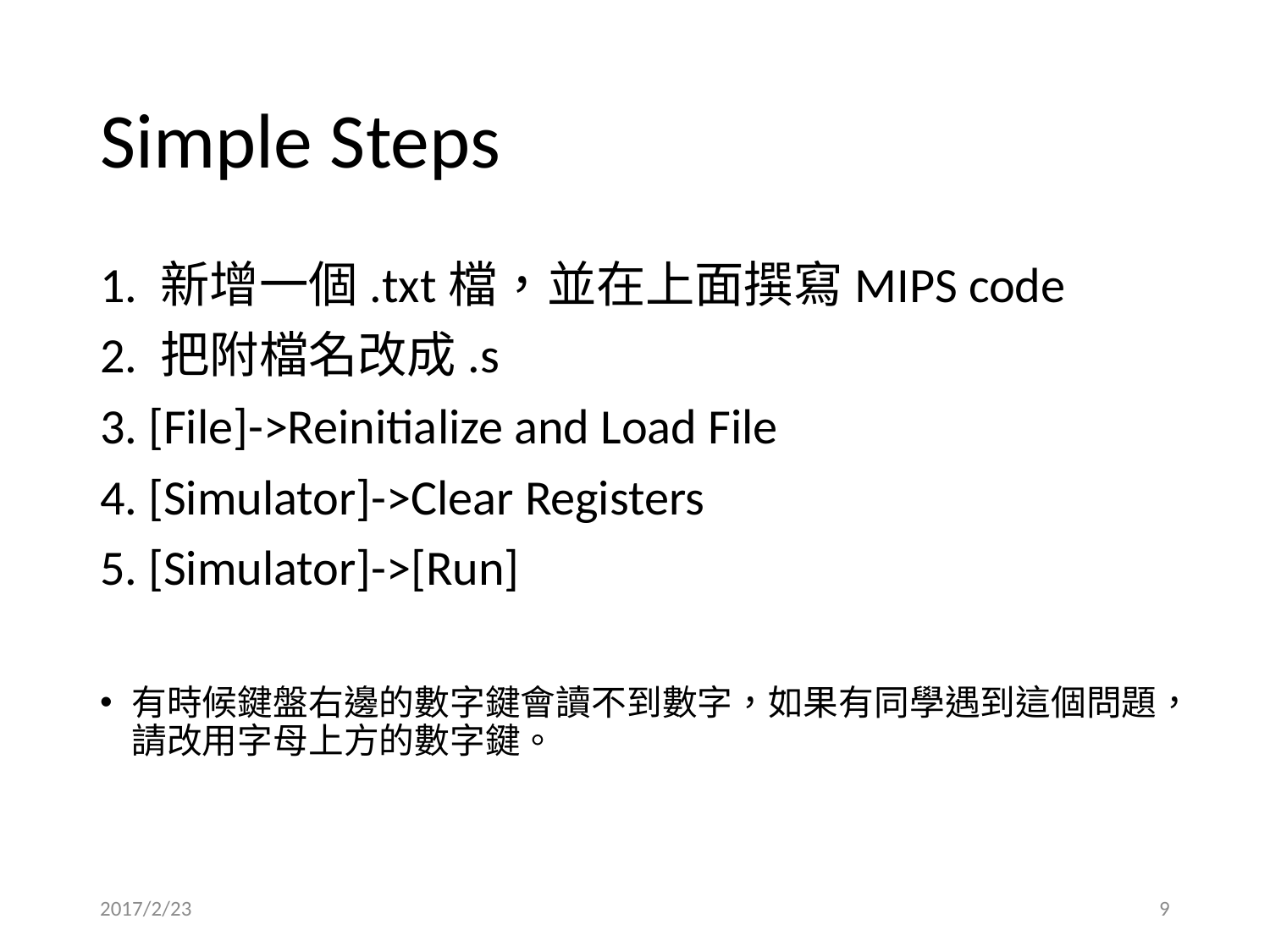

# Simple Steps
1. 新增一個.txt檔，並在上面撰寫MIPS code
2. 把附檔名改成.s
3. [File]->Reinitialize and Load File
4. [Simulator]->Clear Registers
5. [Simulator]->[Run]

有時候鍵盤右邊的數字鍵會讀不到數字，如果有同學遇到這個問題，請改用字母上方的數字鍵。
2017/2/23
9